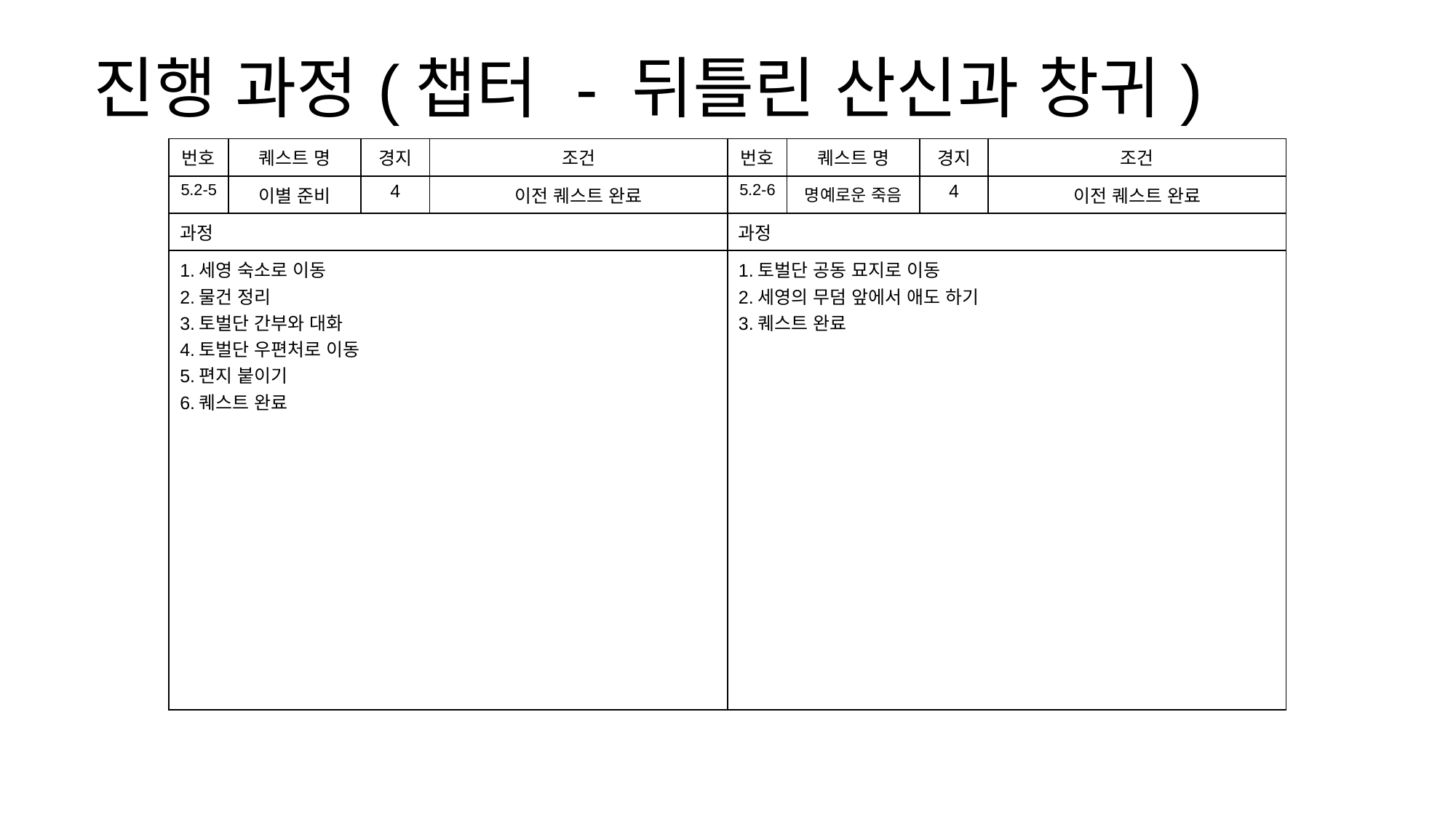

진행 과정(챕터 - 뒤틀린 산신과 창귀)
| 번호 | 퀘스트 명 | 경지 | 조건 |
| --- | --- | --- | --- |
| 5.2-5 | 이별 준비 | 4 | 이전 퀘스트 완료 |
| 과정 |  |  |  |
| 1.세영 숙소로 이동 2.물건 정리 3.토벌단 간부와 대화 4.토벌단 우편처로 이동 5.편지 붙이기 6.퀘스트 완료 |  |  |  |
| 번호 | 퀘스트 명 | 경지 | 조건 |
| --- | --- | --- | --- |
| 5.2-6 | 명예로운 죽음 | 4 | 이전 퀘스트 완료 |
| 과정 |  |  |  |
| 1.토벌단 공동 묘지로 이동 2.세영의 무덤 앞에서 애도 하기 3.퀘스트 완료 |  |  |  |